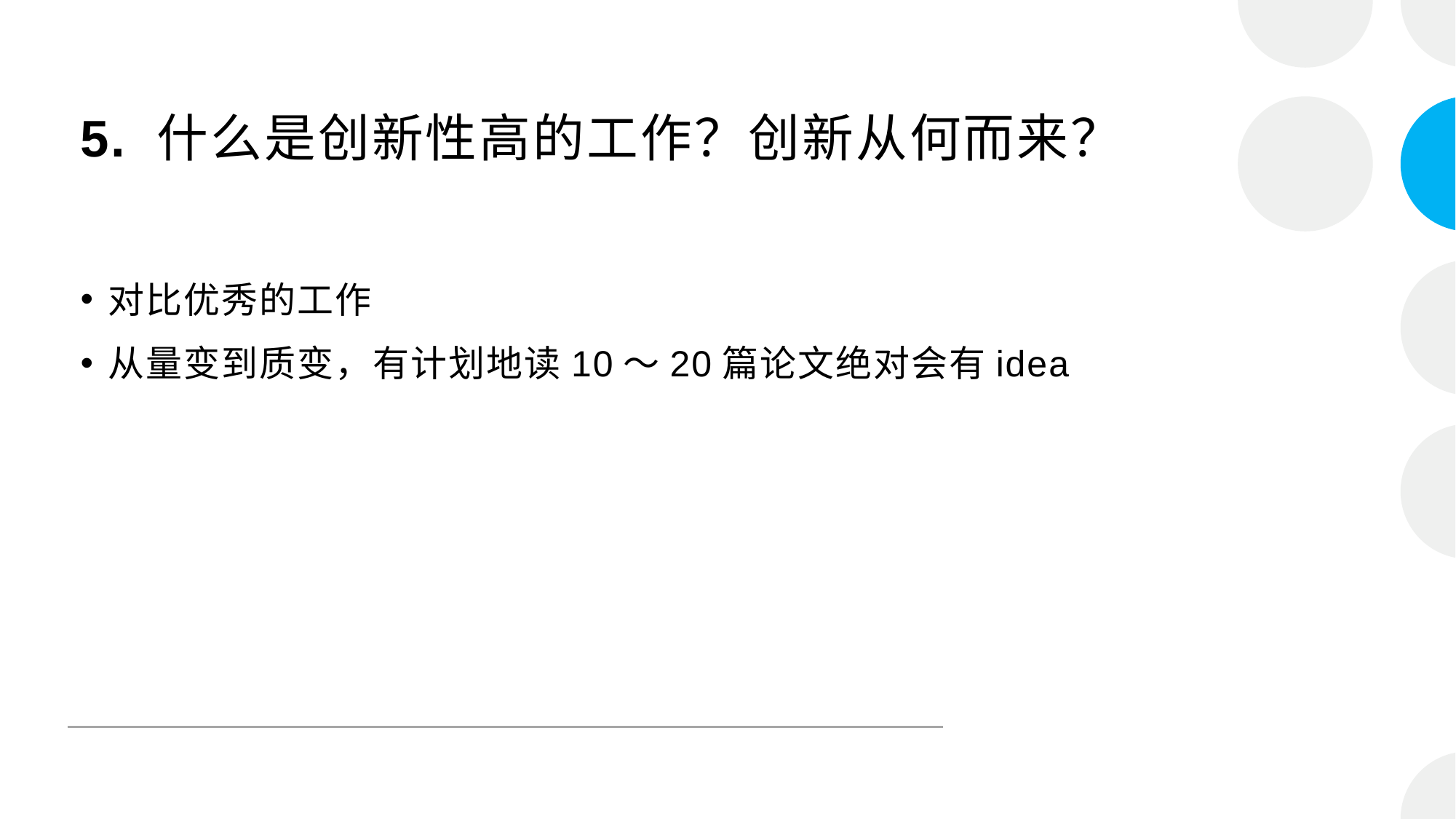

# 5. 什么是创新性高的工作？创新从何而来？
对比优秀的工作
从量变到质变，有计划地读10～20篇论文绝对会有idea